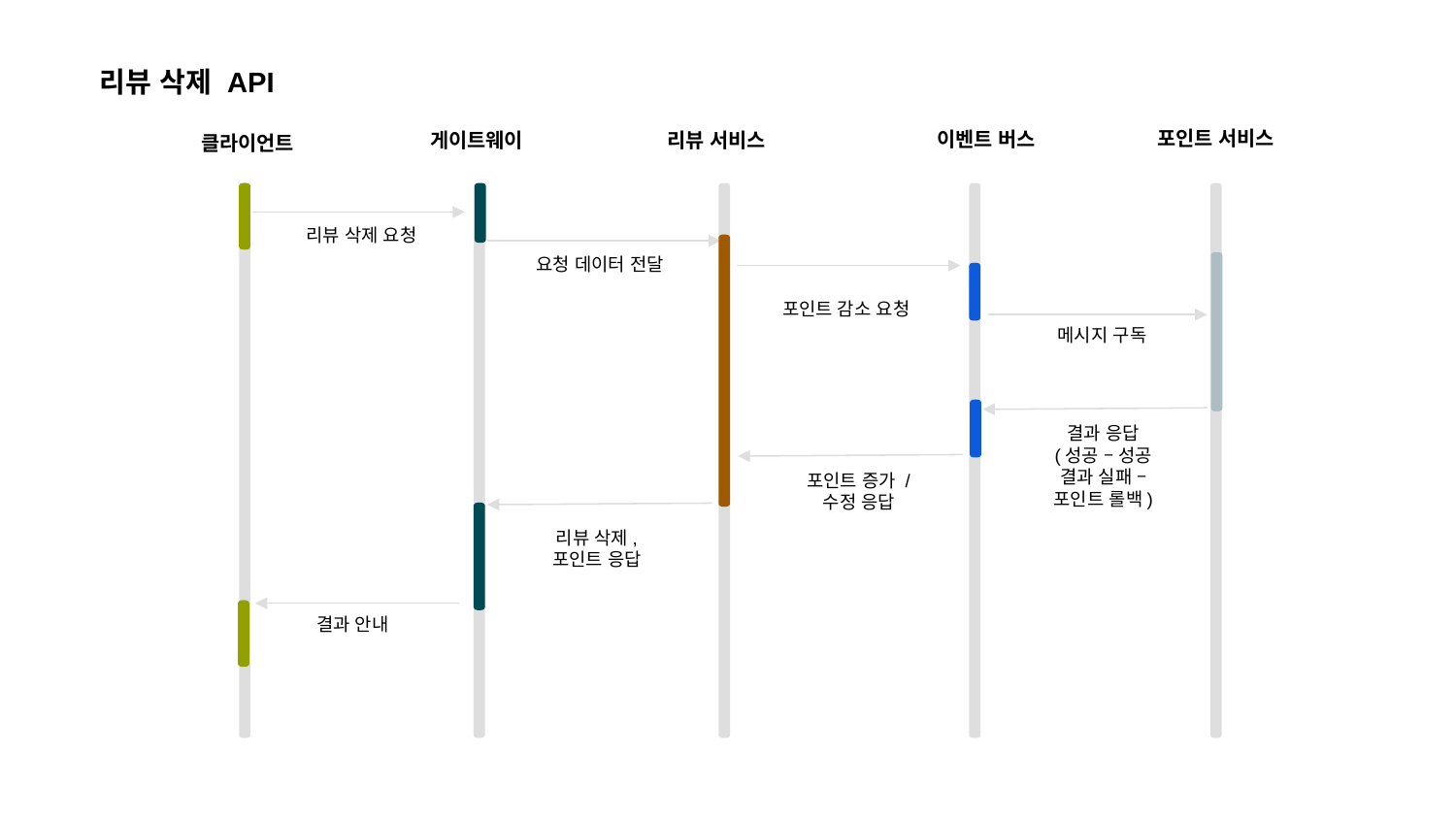

리뷰 삭제 API
포인트 서비스
이벤트 버스
게이트웨이
리뷰 서비스
클라이언트

리뷰 삭제 요청

요청 데이터 전달

포인트 감소 요청
메시지 구독

결과 응답
(성공 – 성공 결과 실패 – 포인트 롤백)
포인트 증가 / 수정 응답

리뷰 삭제, 포인트 응답

결과 안내